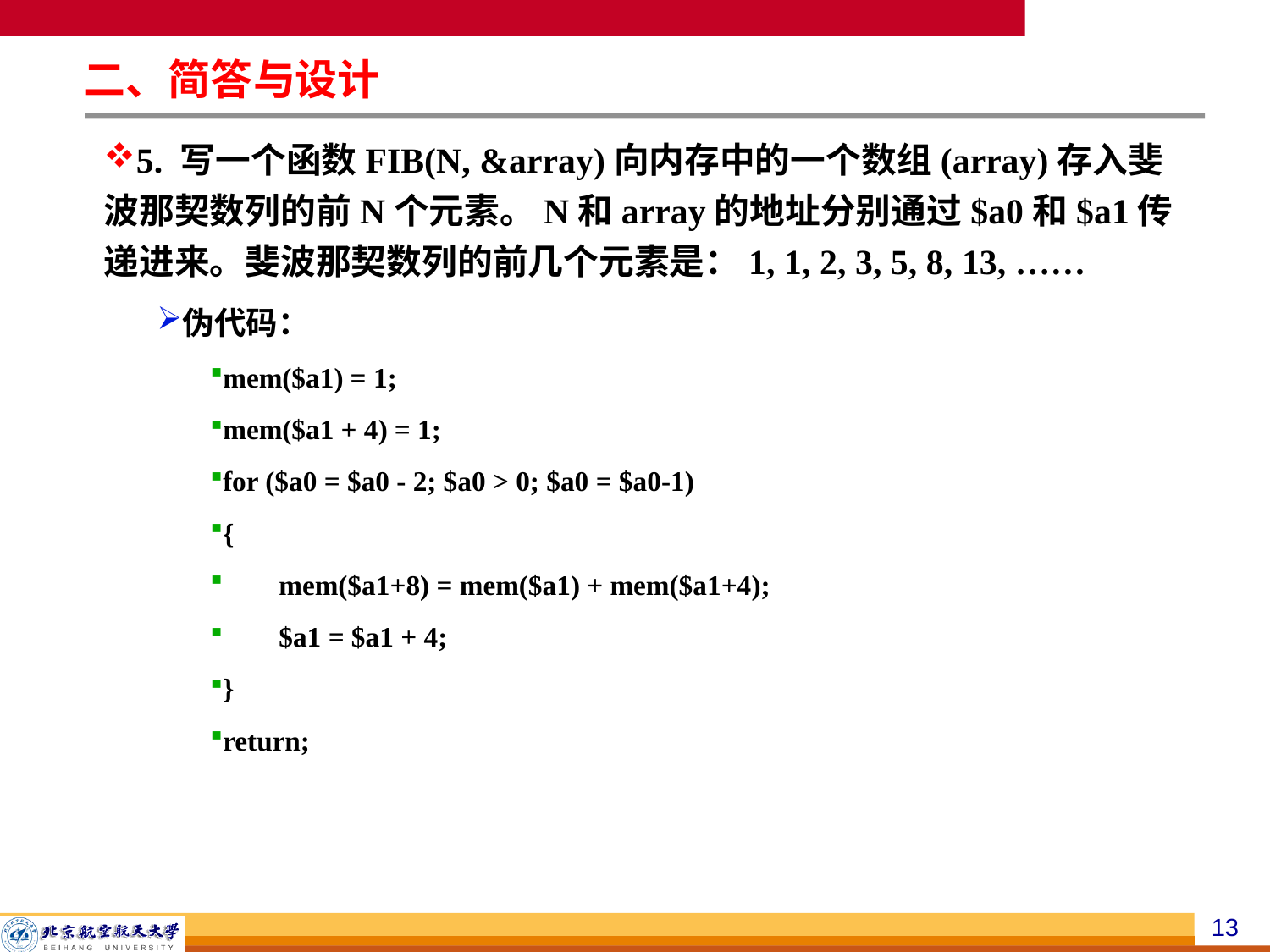

二、简答与设计
5. 写一个函数FIB(N, &array)向内存中的一个数组(array)存入斐波那契数列的前N个元素。N和array的地址分别通过$a0和$a1传递进来。斐波那契数列的前几个元素是：1, 1, 2, 3, 5, 8, 13, ……
伪代码：
mem($a1) = 1;
mem($a1 + 4) = 1;
for ($a0 = $a0 - 2; $a0 > 0; $a0 = $a0-1)
{
        mem($a1+8) = mem($a1) + mem($a1+4);
        $a1 = $a1 + 4;
}
return;